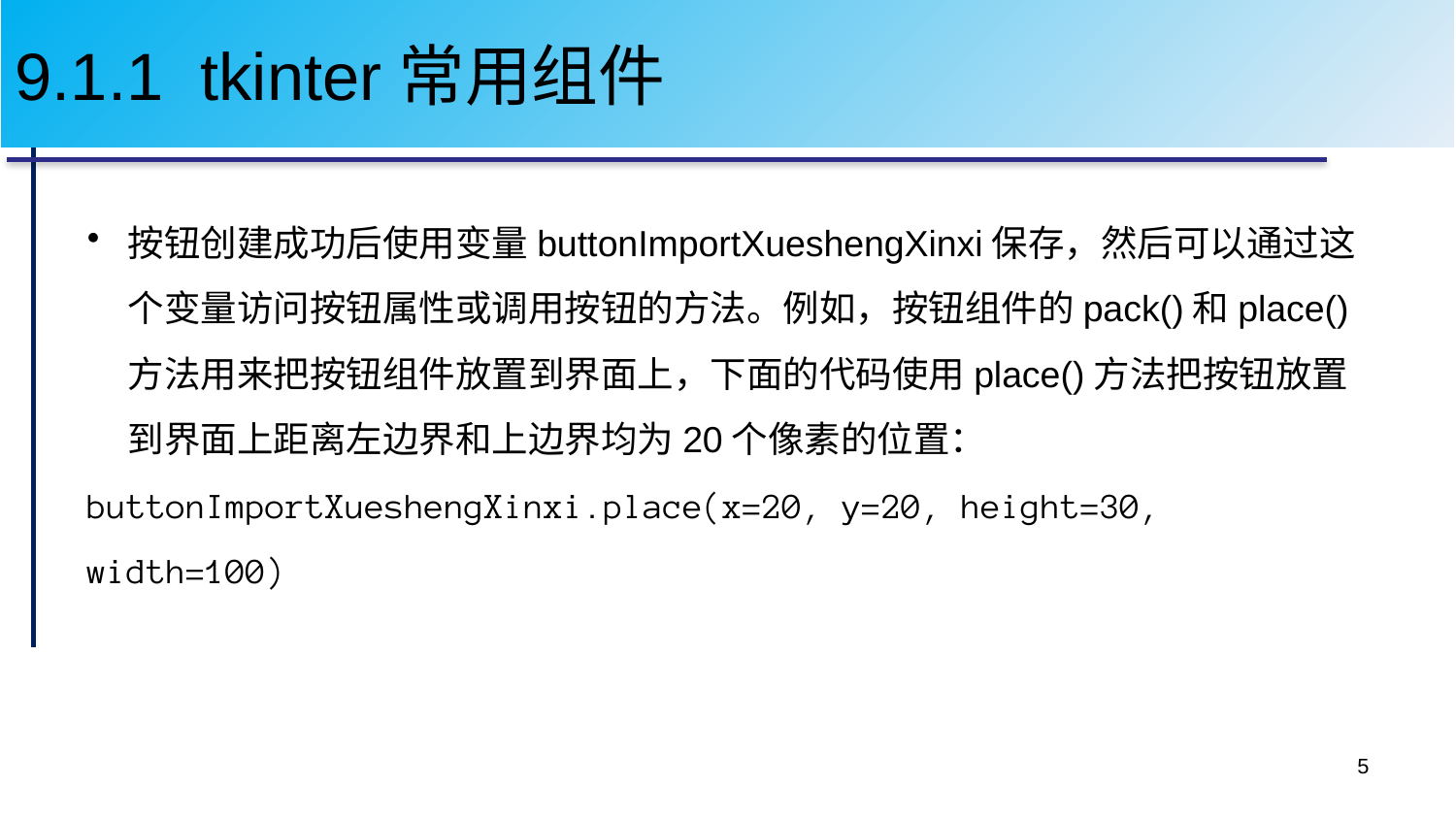

# 9.1.1  tkinter常用组件
按钮创建成功后使用变量buttonImportXueshengXinxi保存，然后可以通过这个变量访问按钮属性或调用按钮的方法。例如，按钮组件的pack()和place()方法用来把按钮组件放置到界面上，下面的代码使用place()方法把按钮放置到界面上距离左边界和上边界均为20个像素的位置：
buttonImportXueshengXinxi.place(x=20, y=20, height=30, width=100)

5